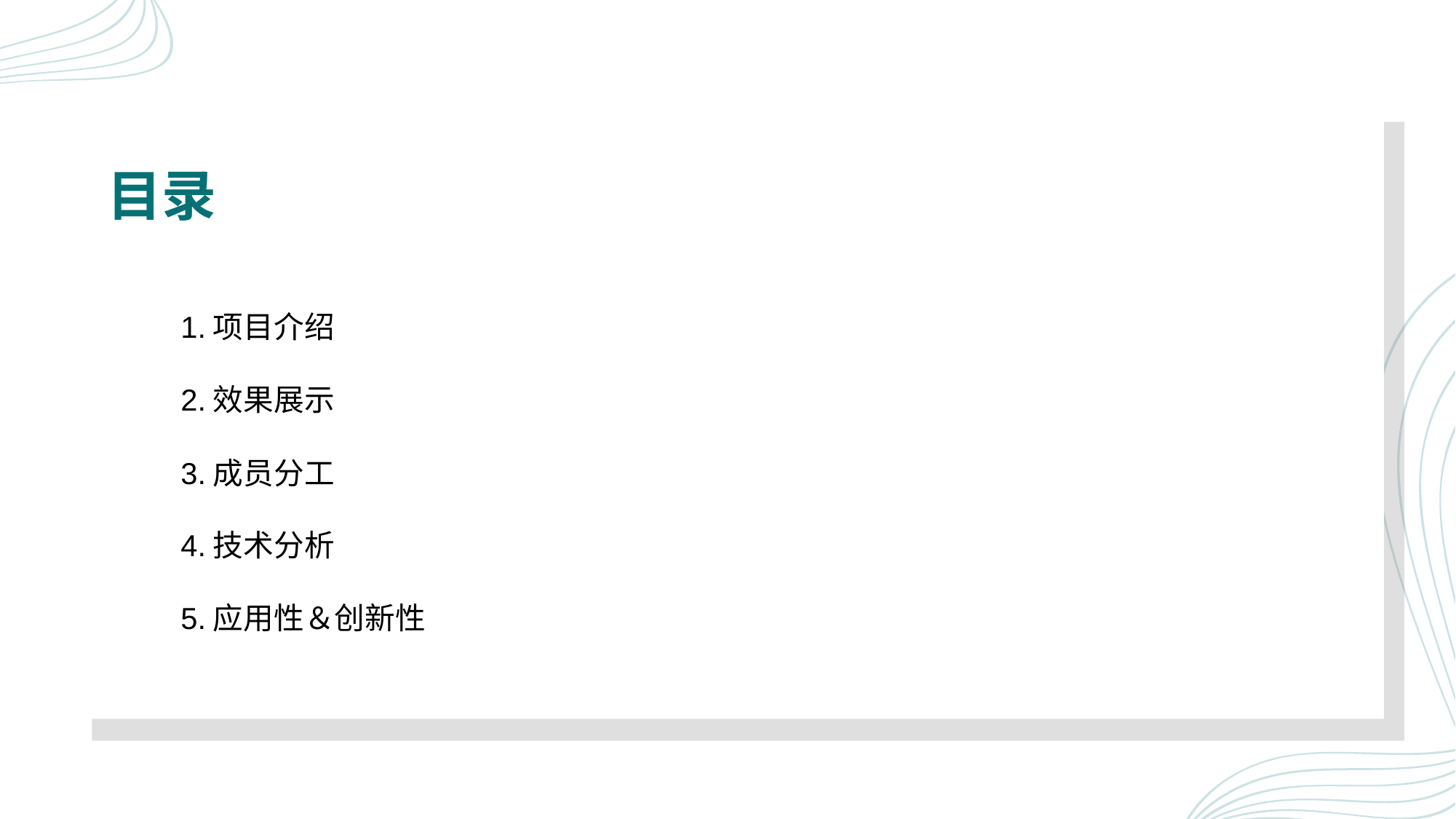

# 目录
1.项目介绍
2.效果展示
3.成员分工
4.技术分析
5.应用性＆创新性